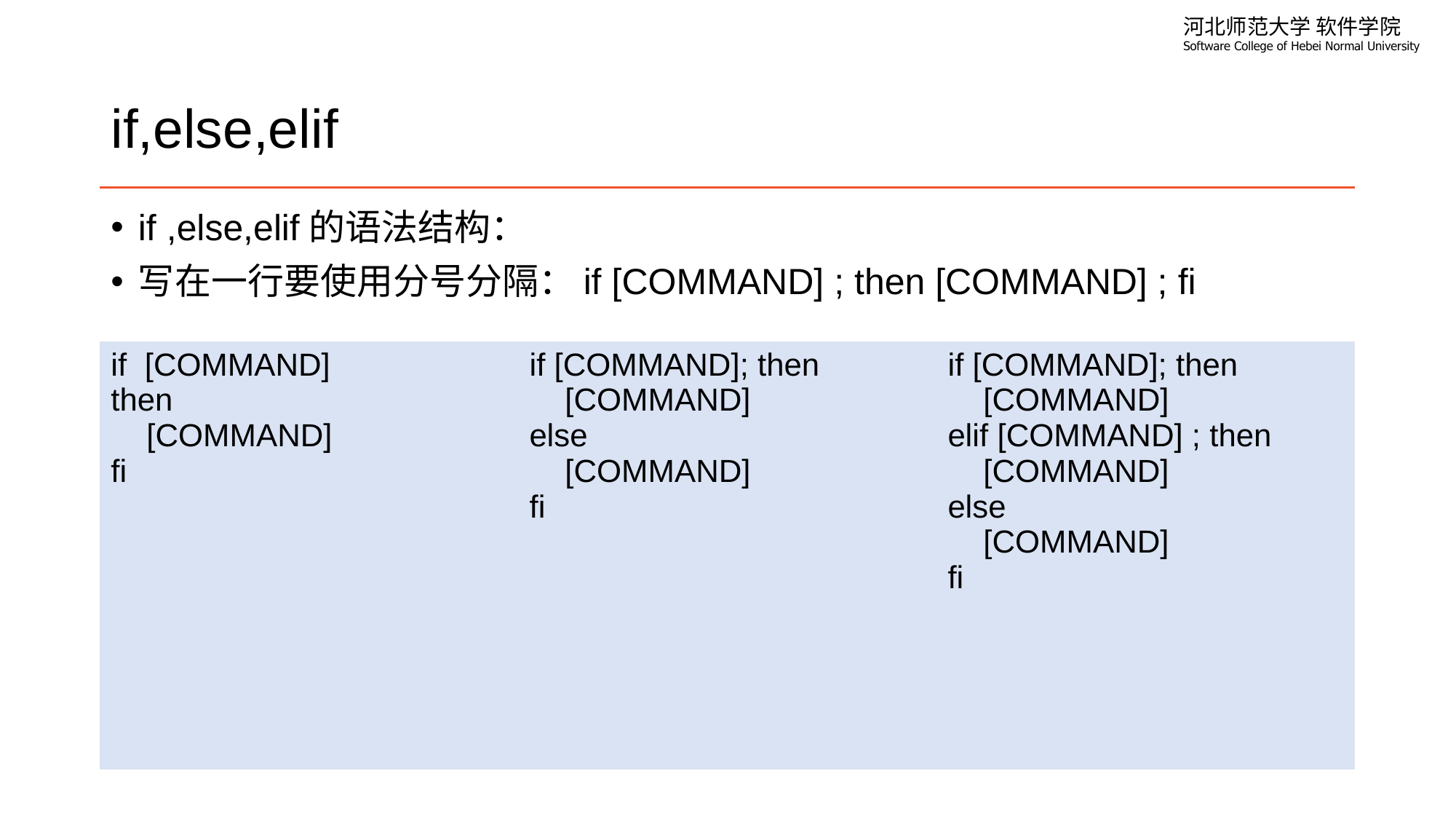

# if,else,elif
if ,else,elif的语法结构：
写在一行要使用分号分隔：if [COMMAND] ; then [COMMAND] ; fi
| if [COMMAND] then [COMMAND] fi | if [COMMAND]; then [COMMAND] else [COMMAND] fi | if [COMMAND]; then [COMMAND] elif [COMMAND] ; then [COMMAND] else [COMMAND] fi |
| --- | --- | --- |